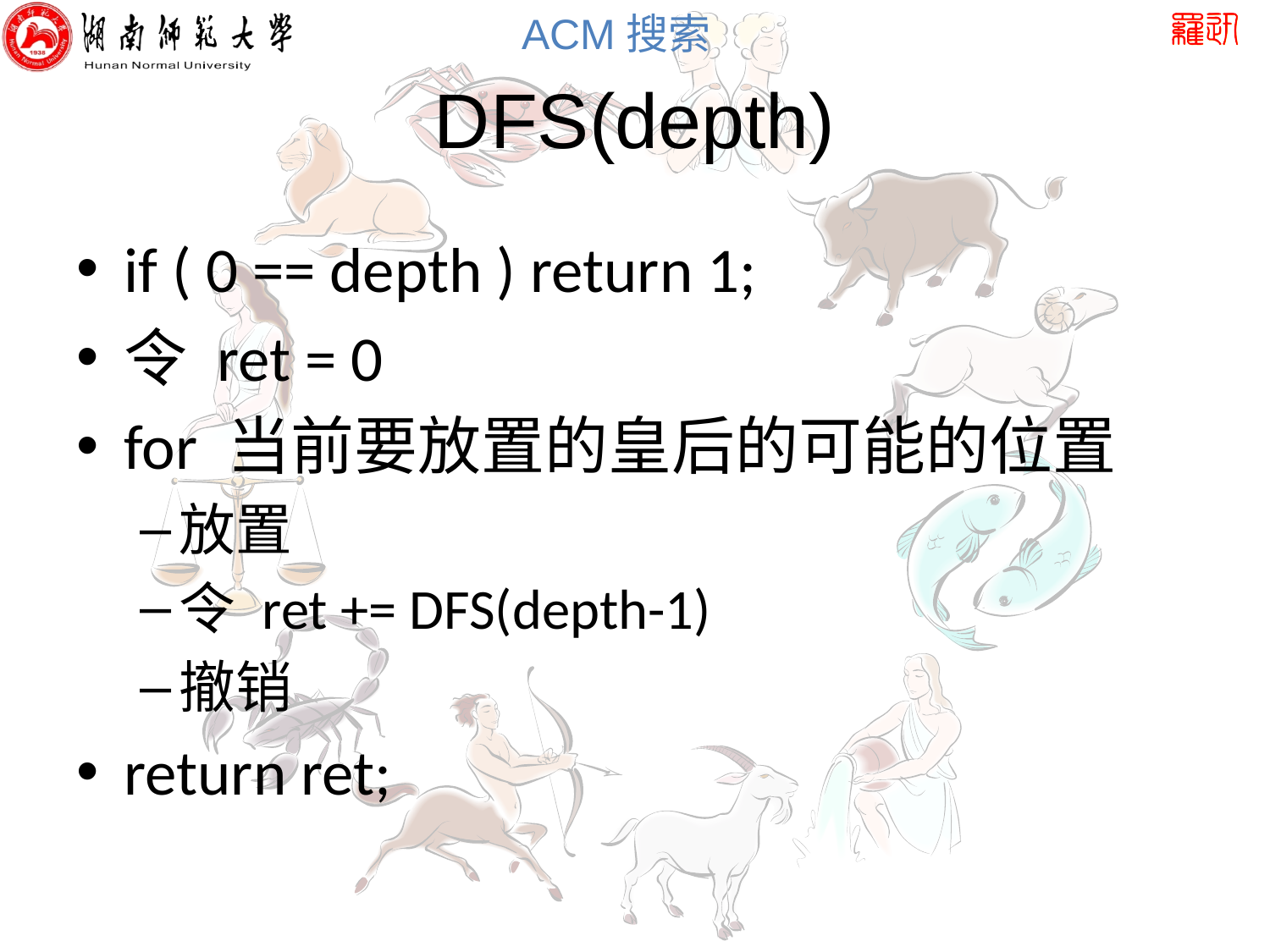

# DFS(depth)
if ( 0 == depth ) return 1;
令 ret = 0
for 当前要放置的皇后的可能的位置
放置
令 ret += DFS(depth-1)
撤销
return ret;